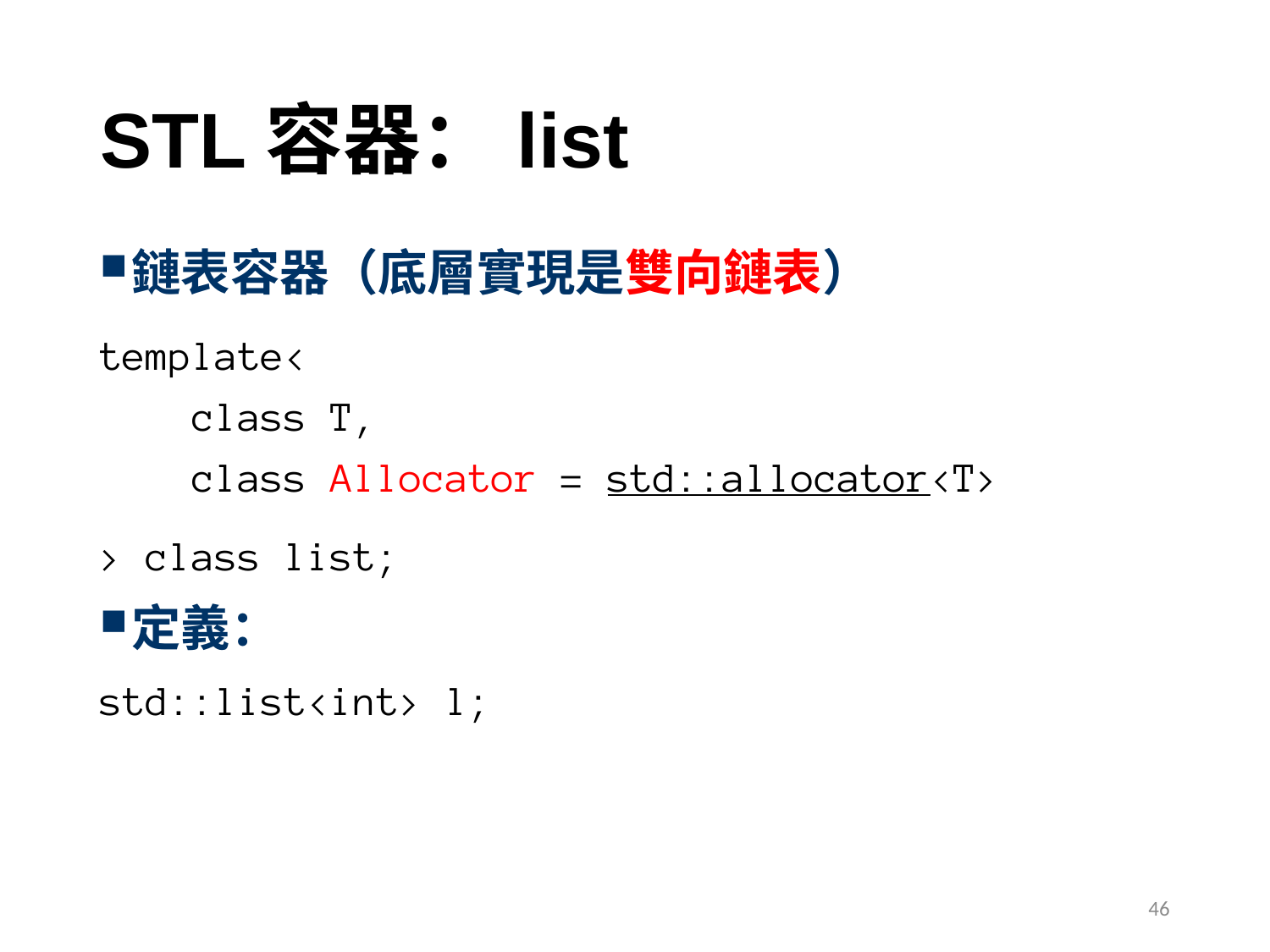

# STL容器：list
鏈表容器（底層實現是雙向鏈表）
template<
    class T,
    class Allocator = std::allocator<T>
> class list;
定義：
std::list<int> l;
46